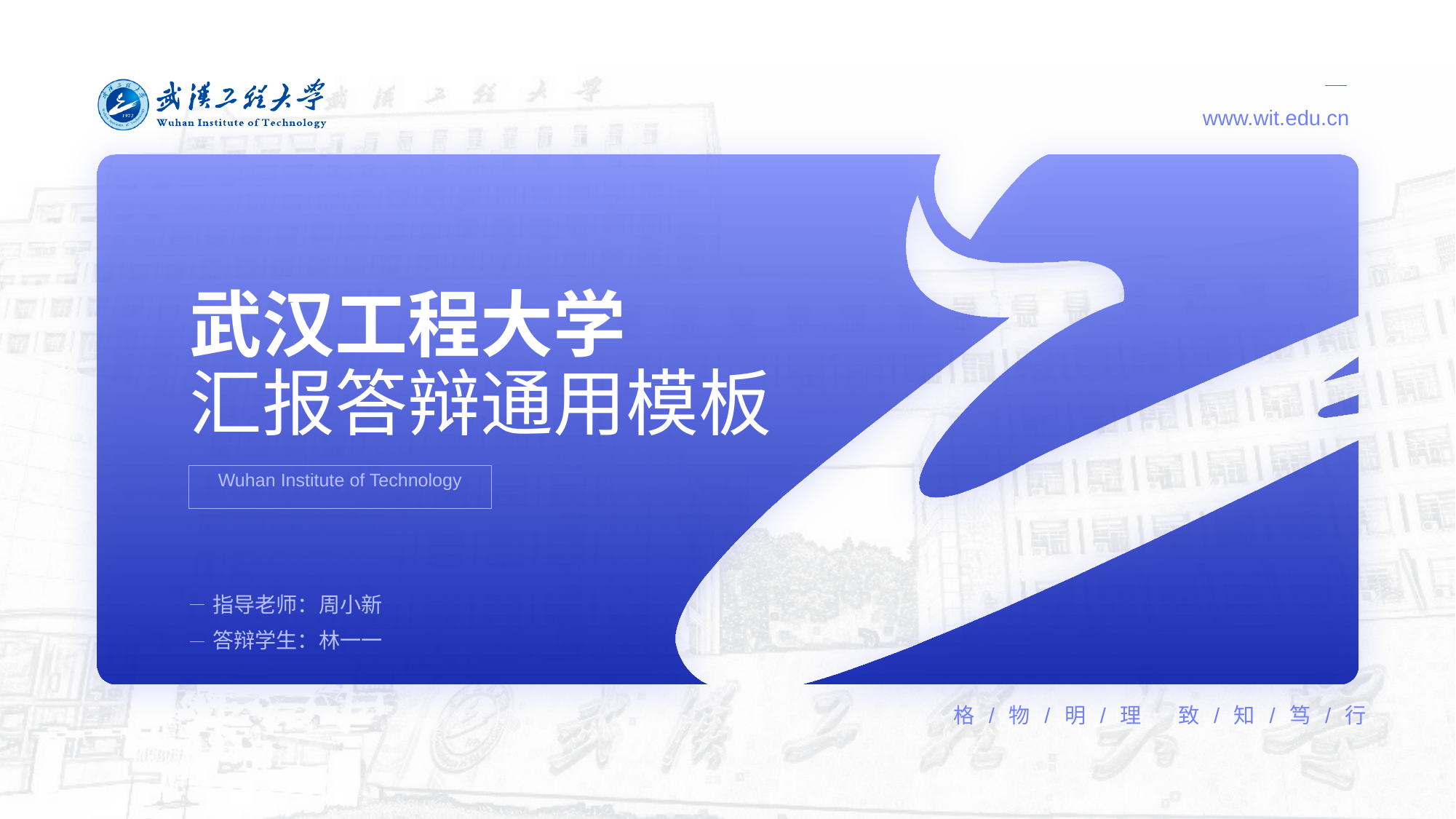

www.wit.edu.cn
# 武汉工程大学 汇报答辩通用模板
Wuhan Institute of Technology

指导老师：周小新
答辩学生：林一一
格/物/明/理  致/知/笃/行